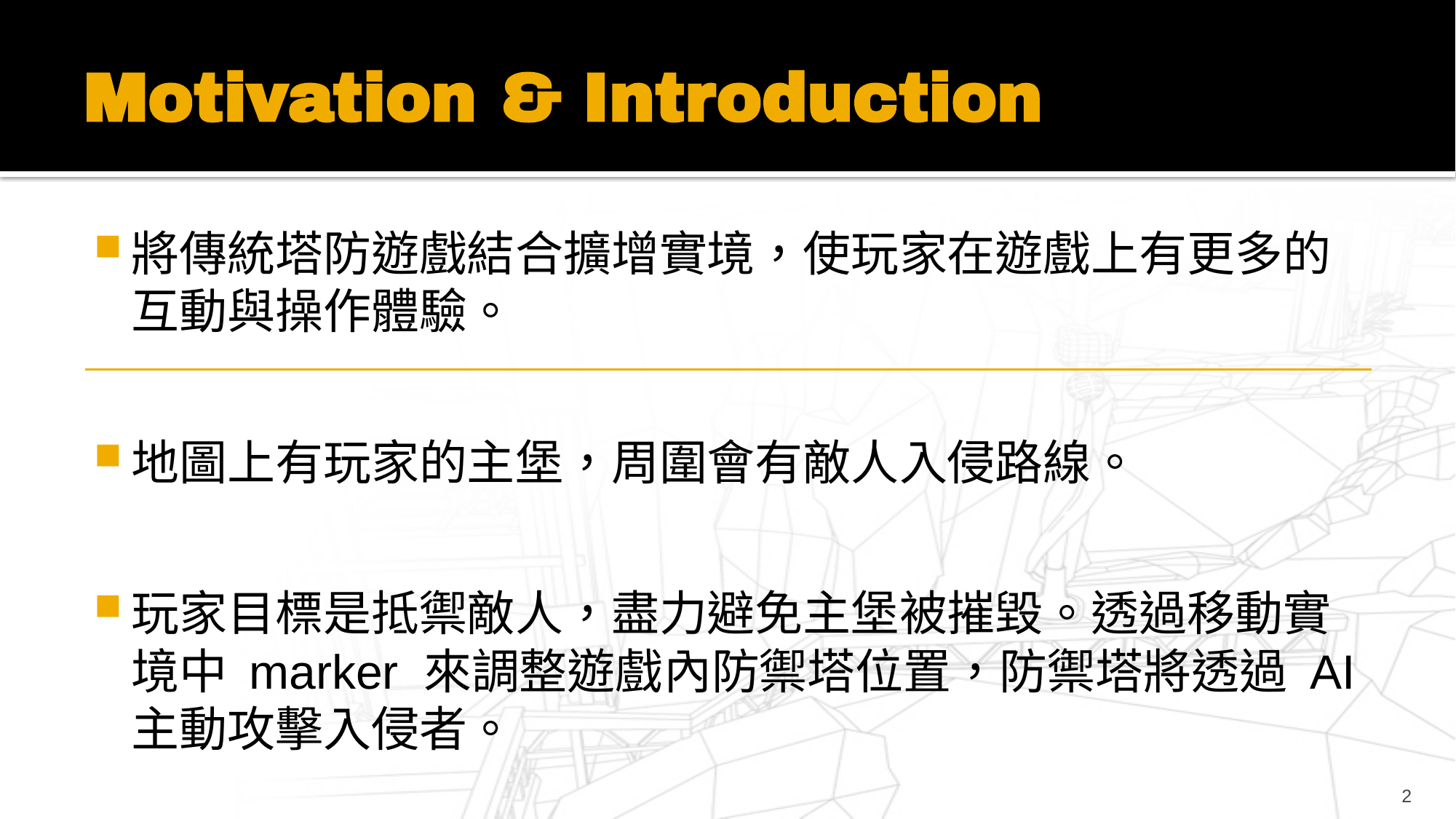

# Motivation & Introduction
將傳統塔防遊戲結合擴增實境，使玩家在遊戲上有更多的互動與操作體驗。

地圖上有玩家的主堡，周圍會有敵人入侵路線。

玩家目標是抵禦敵人，盡力避免主堡被摧毀。透過移動實境中 marker 來調整遊戲內防禦塔位置，防禦塔將透過 AI 主動攻擊入侵者。

2